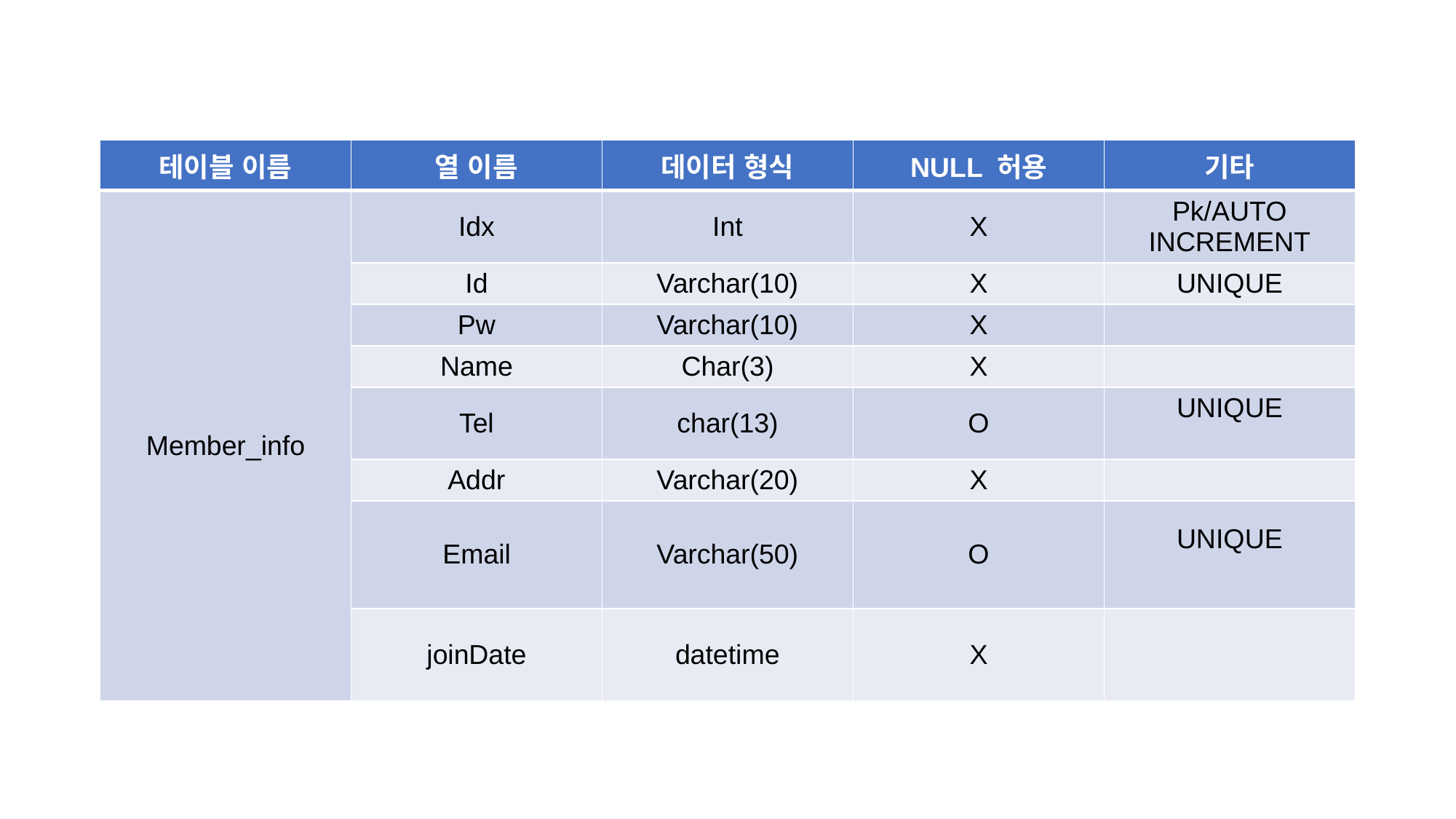

| 테이블 이름 | 열 이름 | 데이터 형식 | NULL 허용 | 기타 |
| --- | --- | --- | --- | --- |
| Member\_info | Idx | Int | X | Pk/AUTO INCREMENT |
|  | Id | Varchar(10) | X | UNIQUE |
|  | Pw | Varchar(10) | X |  |
|  | Name | Char(3) | X |  |
|  | Tel | char(13) | O | UNIQUE |
|  | Addr | Varchar(20) | X |  |
|  | Email | Varchar(50) | O | UNIQUE |
|  | joinDate | datetime | X |  |